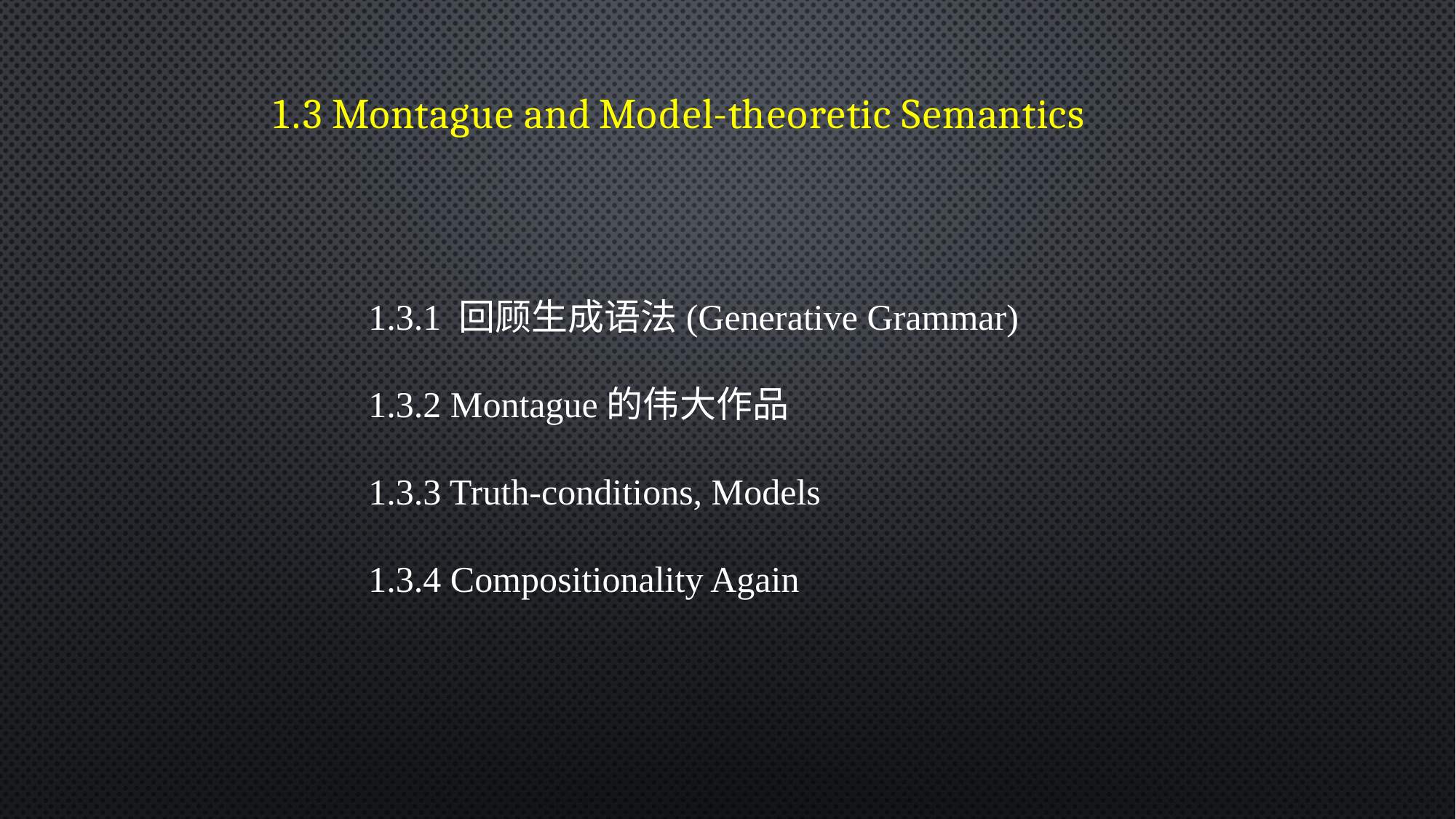

1.3 Montague and Model-theoretic Semantics
1.3.1 回顾生成语法(Generative Grammar)

1.3.2 Montague的伟大作品

1.3.3 Truth-conditions, Models

1.3.4 Compositionality Again